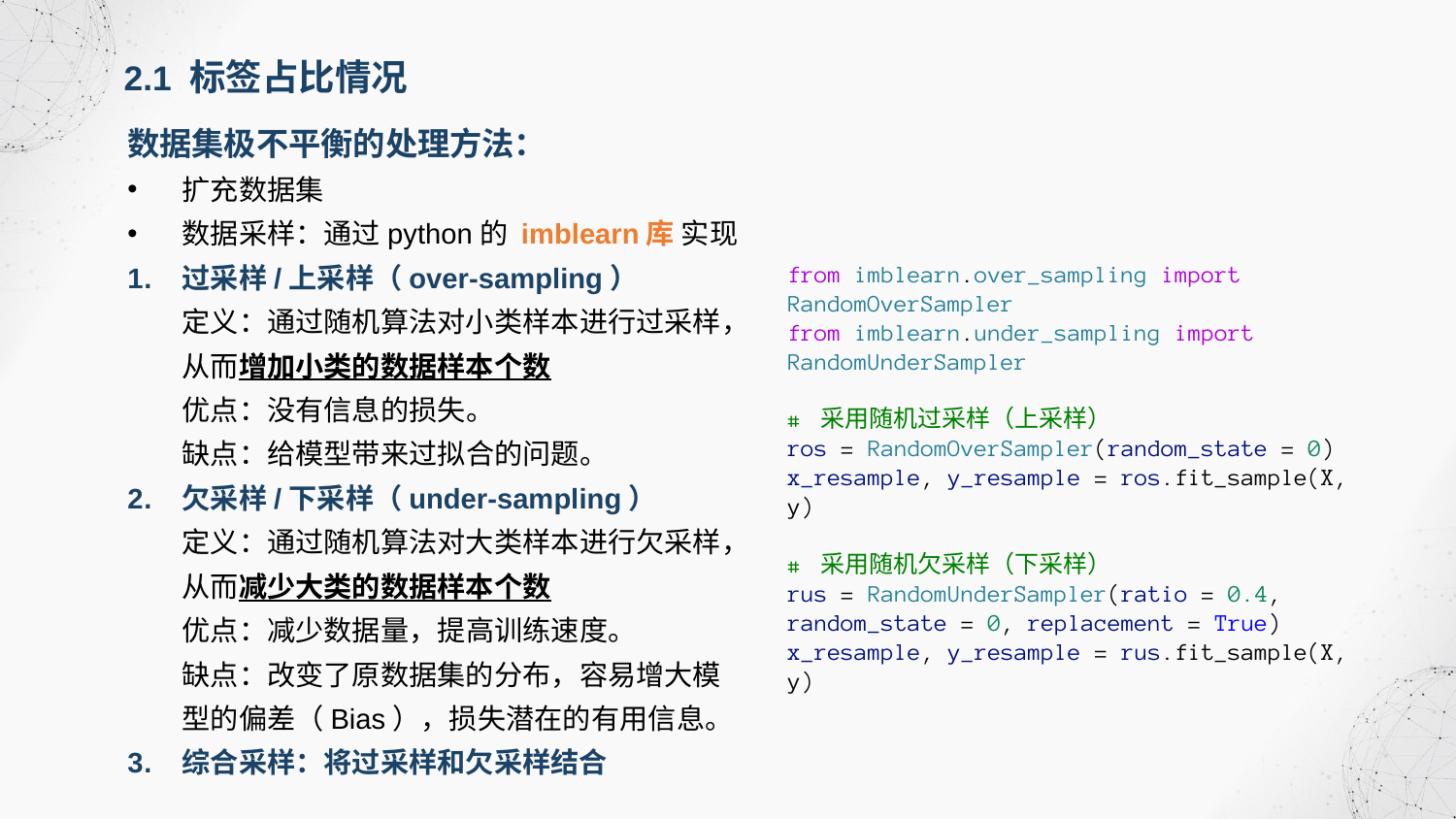

2.1 标签占比情况
数据集极不平衡的处理方法：
扩充数据集
数据采样：通过python的 imblearn库 实现
过采样/上采样（over-sampling）
定义：通过随机算法对小类样本进行过采样，从而增加小类的数据样本个数
优点：没有信息的损失。
缺点：给模型带来过拟合的问题。
欠采样/下采样（under-sampling）
定义：通过随机算法对大类样本进行欠采样，从而减少大类的数据样本个数
优点：减少数据量，提高训练速度。
缺点：改变了原数据集的分布，容易增大模型的偏差（Bias），损失潜在的有用信息。
综合采样：将过采样和欠采样结合
from imblearn.over_sampling import RandomOverSampler
from imblearn.under_sampling import RandomUnderSampler

# 采用随机过采样（上采样）
ros = RandomOverSampler(random_state = 0)
x_resample, y_resample = ros.fit_sample(X, y)

# 采用随机欠采样（下采样）
rus = RandomUnderSampler(ratio = 0.4, random_state = 0, replacement = True)
x_resample, y_resample = rus.fit_sample(X, y)